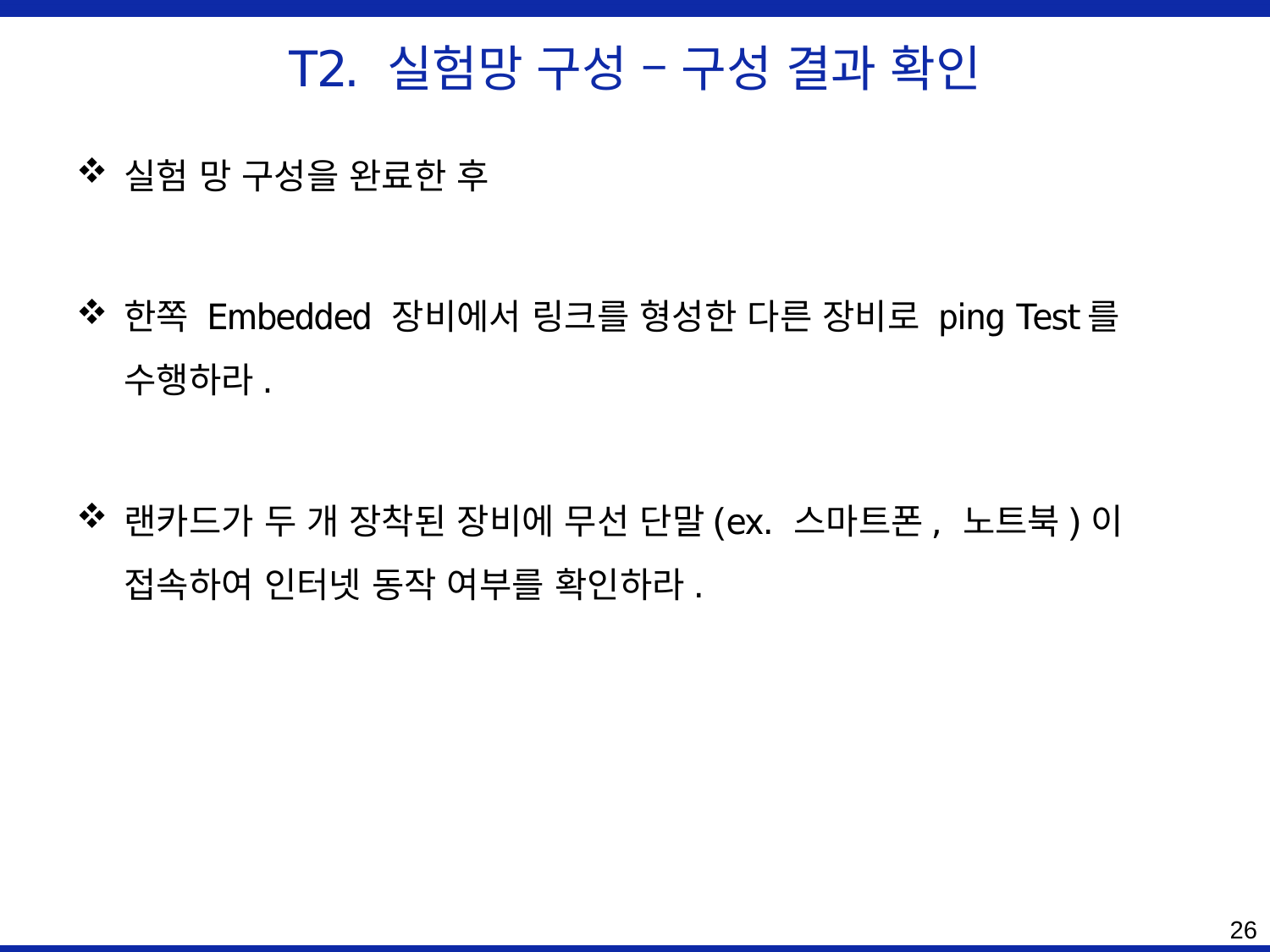

# T2. 실험망 구성 – 구성 결과 확인
실험 망 구성을 완료한 후

한쪽 Embedded 장비에서 링크를 형성한 다른 장비로 ping Test를 수행하라.

랜카드가 두 개 장착된 장비에 무선 단말(ex. 스마트폰, 노트북)이 접속하여 인터넷 동작 여부를 확인하라.
26